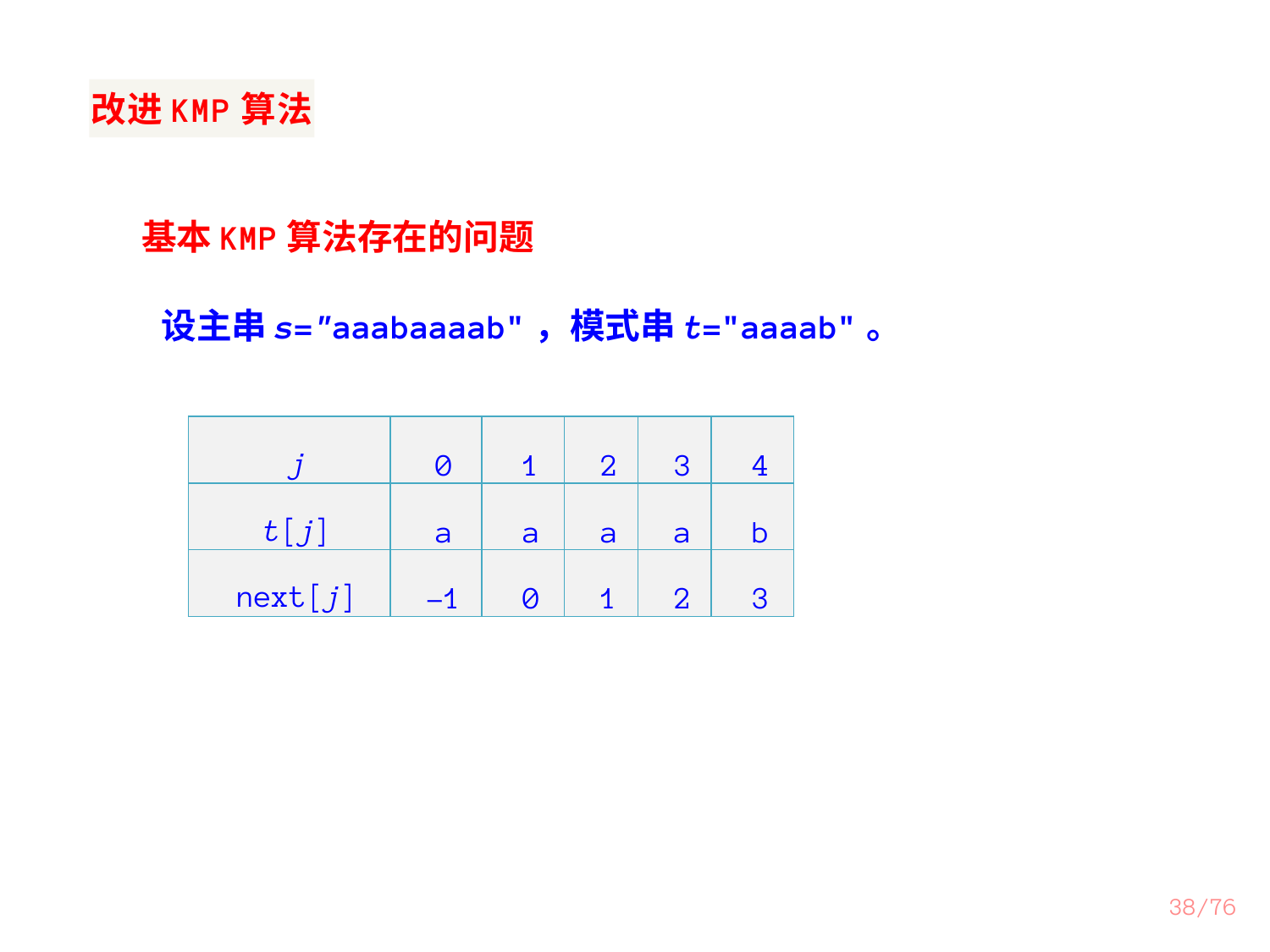

改进KMP算法
基本KMP算法存在的问题
设主串s="aaabaaaab"，模式串t="aaaab"。
| j | 0 | 1 | 2 | 3 | 4 |
| --- | --- | --- | --- | --- | --- |
| t[j] | a | a | a | a | b |
| next[j] | -1 | 0 | 1 | 2 | 3 |
38/76